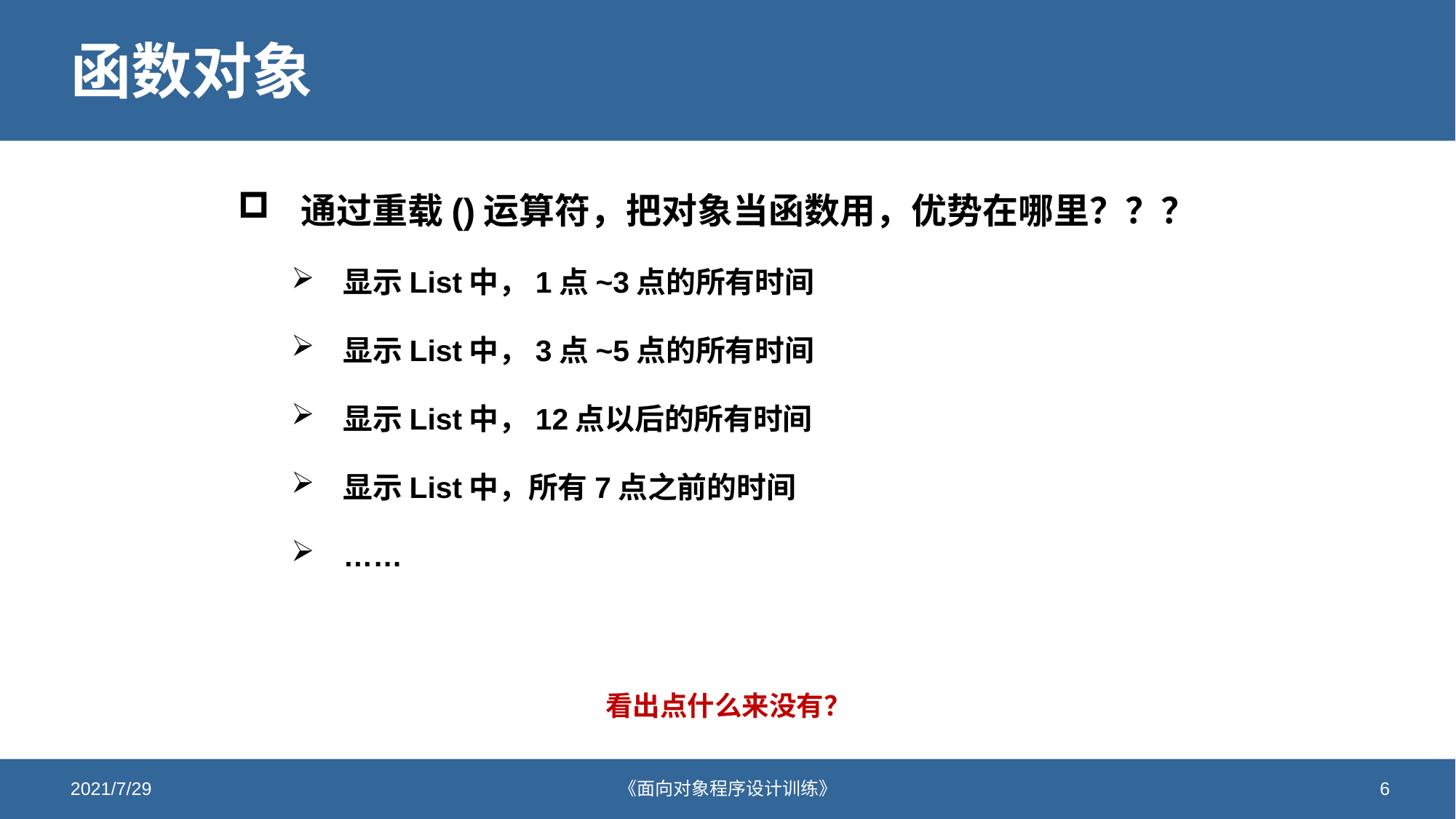

# 函数对象
通过重载()运算符，把对象当函数用，优势在哪里？？？
显示List中，1点~3点的所有时间
显示List中，3点~5点的所有时间
显示List中，12点以后的所有时间
显示List中，所有7点之前的时间
……
看出点什么来没有？
2021/7/29
《面向对象程序设计训练》
6